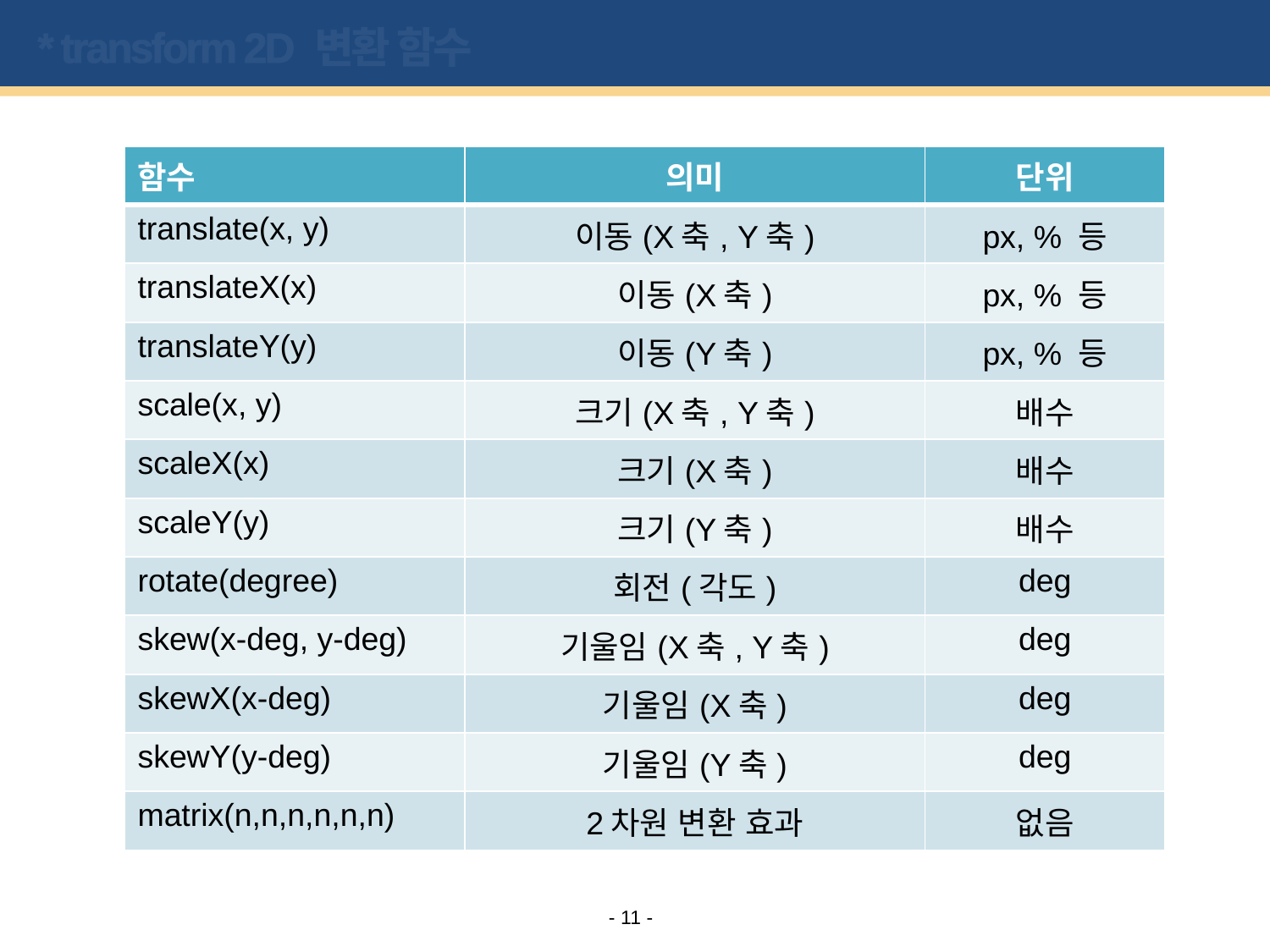

# * transform 2D 변환 함수
| 함수 | 의미 | 단위 |
| --- | --- | --- |
| translate(x, y) | 이동(X축, Y축) | px, % 등 |
| translateX(x) | 이동(X축) | px, % 등 |
| translateY(y) | 이동(Y축) | px, % 등 |
| scale(x, y) | 크기(X축, Y축) | 배수 |
| scaleX(x) | 크기(X축) | 배수 |
| scaleY(y) | 크기(Y축) | 배수 |
| rotate(degree) | 회전(각도) | deg |
| skew(x-deg, y-deg) | 기울임(X축, Y축) | deg |
| skewX(x-deg) | 기울임(X축) | deg |
| skewY(y-deg) | 기울임(Y축) | deg |
| matrix(n,n,n,n,n,n) | 2차원 변환 효과 | 없음 |